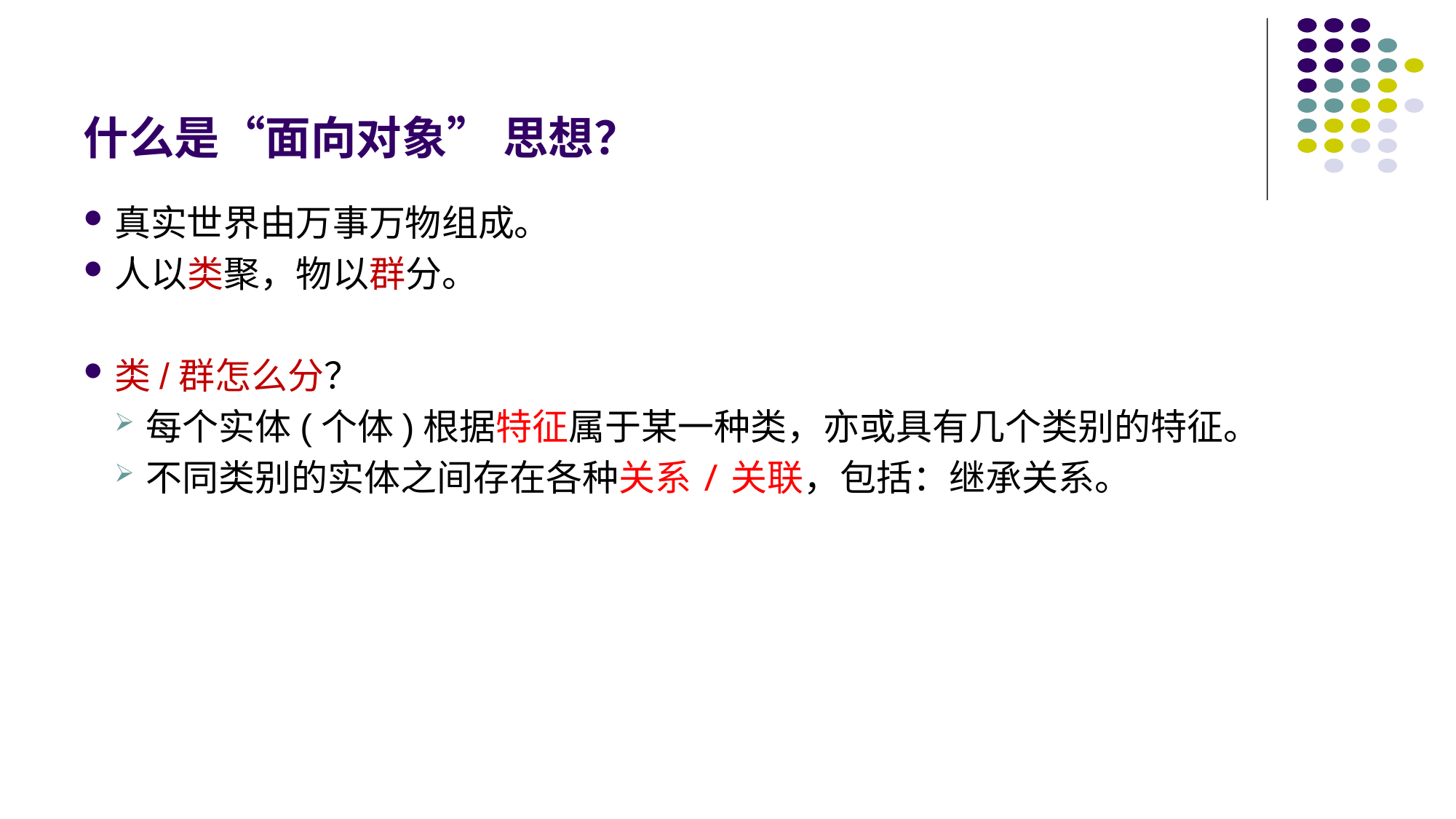

# 什么是“面向对象” 思想？
真实世界由万事万物组成。
人以类聚，物以群分。

类/群怎么分？
每个实体(个体)根据特征属于某一种类，亦或具有几个类别的特征。
不同类别的实体之间存在各种关系/关联，包括：继承关系。

7